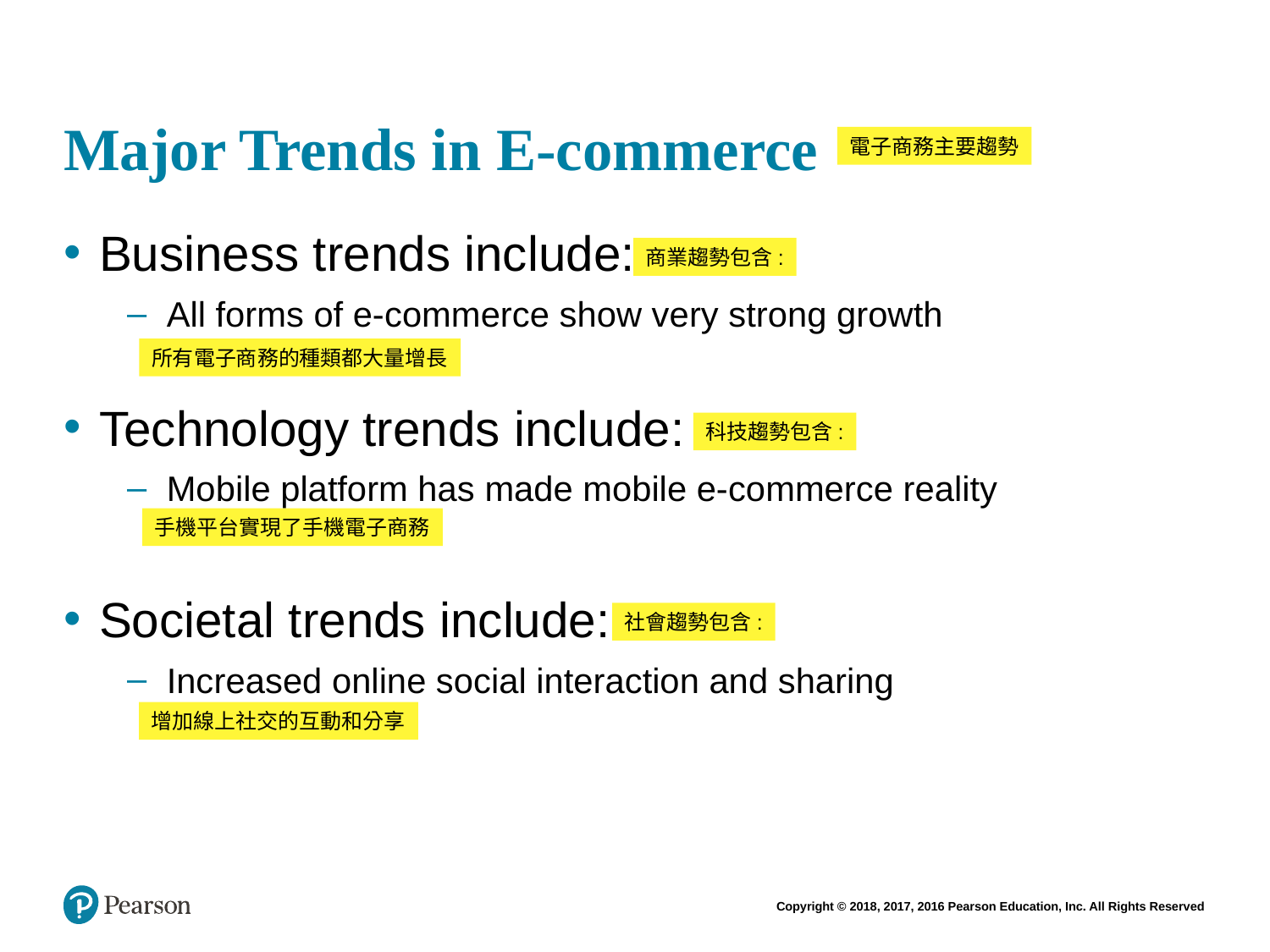

# Major Trends in E-commerce
電子商務主要趨勢
Business trends include:
All forms of e-commerce show very strong growth

Technology trends include:
Mobile platform has made mobile e-commerce reality

Societal trends include:
Increased online social interaction and sharing

商業趨勢包含:
所有電子商務的種類都大量增長
科技趨勢包含:
手機平台實現了手機電子商務
社會趨勢包含:
增加線上社交的互動和分享